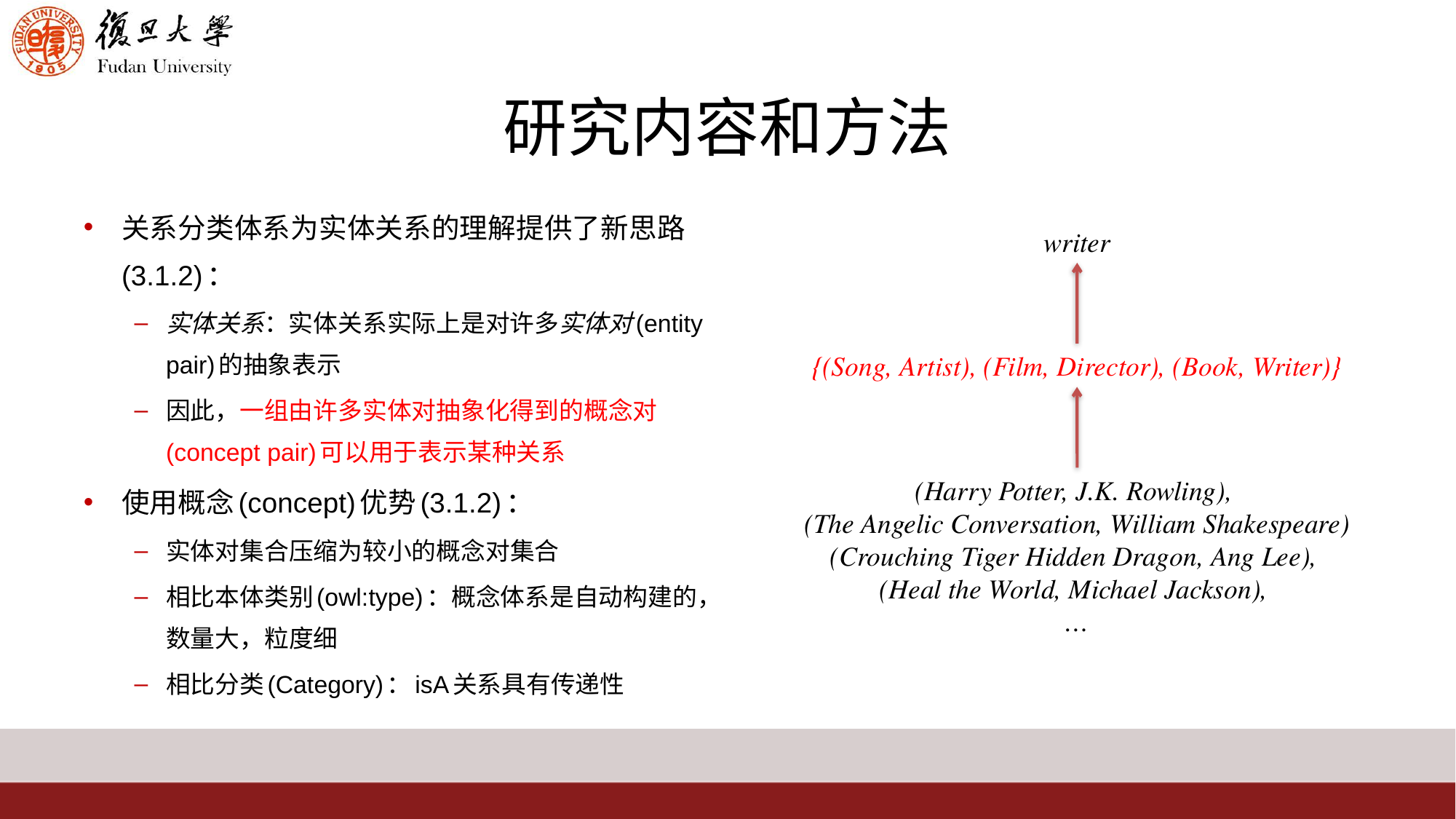

# 研究内容和方法
关系分类体系为实体关系的理解提供了新思路(3.1.2)：
实体关系：实体关系实际上是对许多实体对(entity pair)的抽象表示
因此，一组由许多实体对抽象化得到的概念对(concept pair)可以用于表示某种关系
使用概念(concept)优势(3.1.2)：
实体对集合压缩为较小的概念对集合
相比本体类别(owl:type)：概念体系是自动构建的，数量大，粒度细
相比分类(Category)：isA关系具有传递性

writer
{(Song, Artist), (Film, Director), (Book, Writer)}
(Harry Potter, J.K. Rowling),
(The Angelic Conversation, William Shakespeare)
(Crouching Tiger Hidden Dragon, Ang Lee),
(Heal the World, Michael Jackson),
…